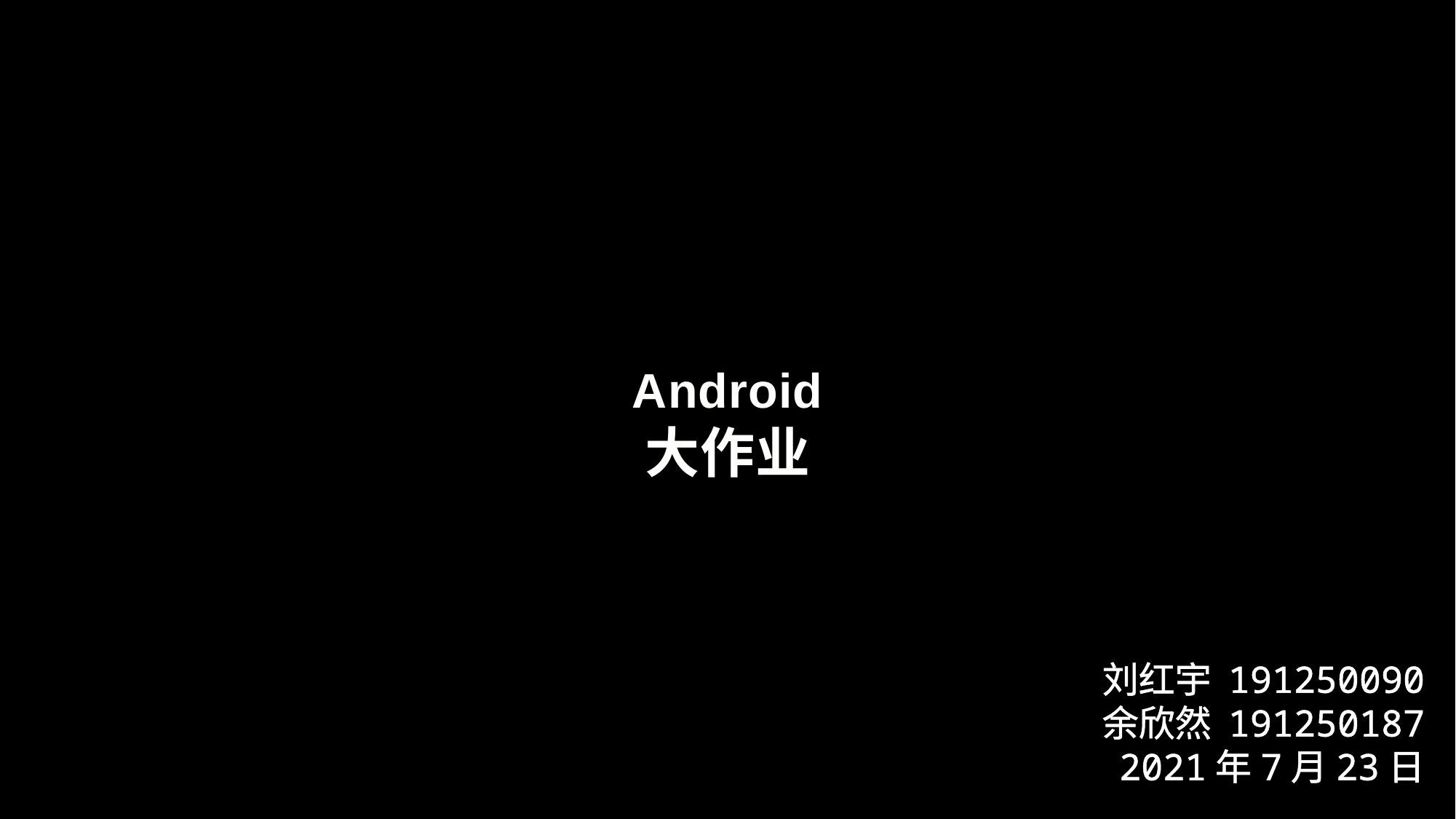

Android
大作业
刘红宇 191250090
余欣然 191250187
2021年7月23日